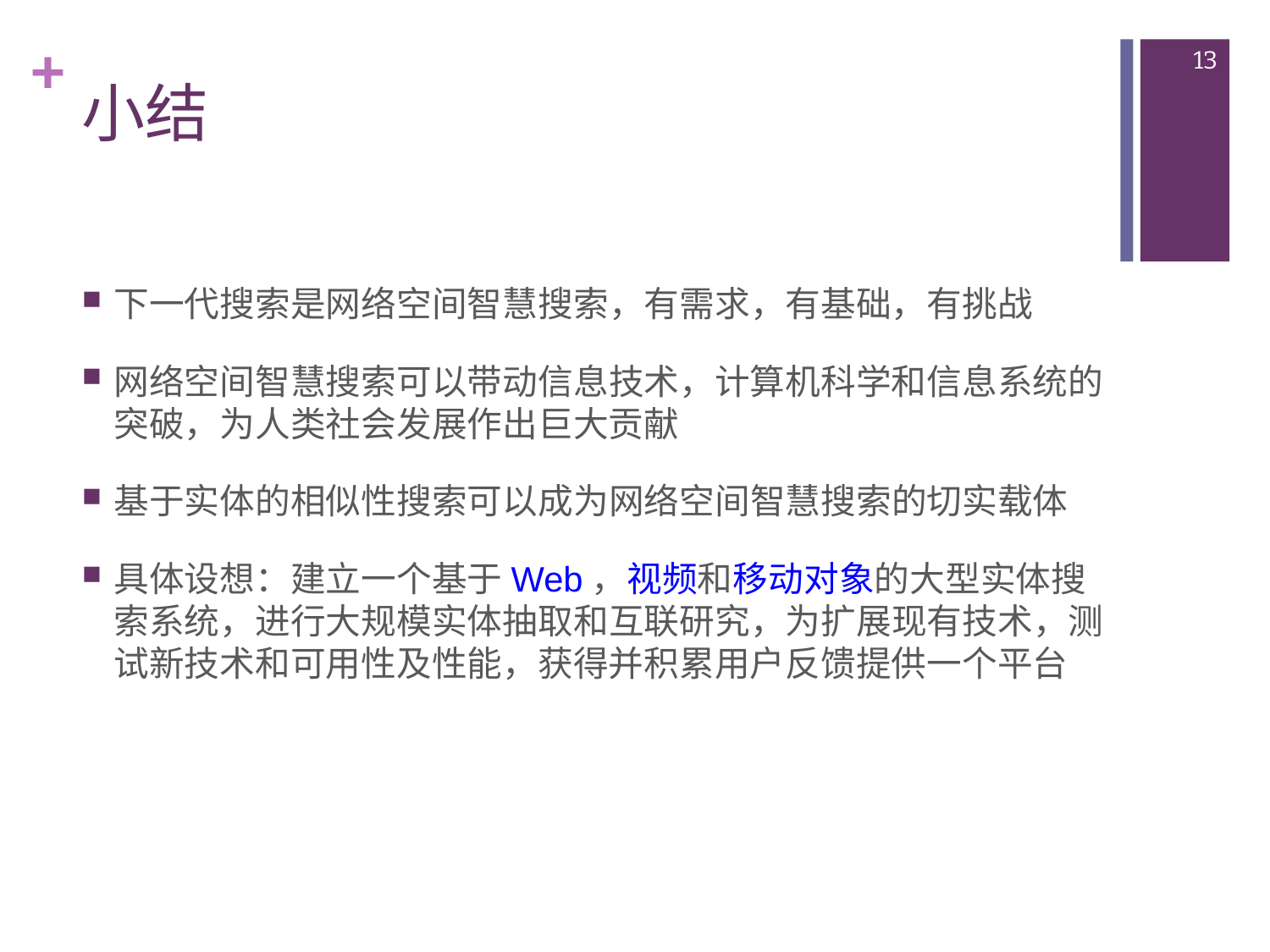

13
# 小结
下一代搜索是网络空间智慧搜索，有需求，有基础，有挑战
网络空间智慧搜索可以带动信息技术，计算机科学和信息系统的突破，为人类社会发展作出巨大贡献
基于实体的相似性搜索可以成为网络空间智慧搜索的切实载体
具体设想：建立一个基于Web，视频和移动对象的大型实体搜索系统，进行大规模实体抽取和互联研究，为扩展现有技术，测试新技术和可用性及性能，获得并积累用户反馈提供一个平台